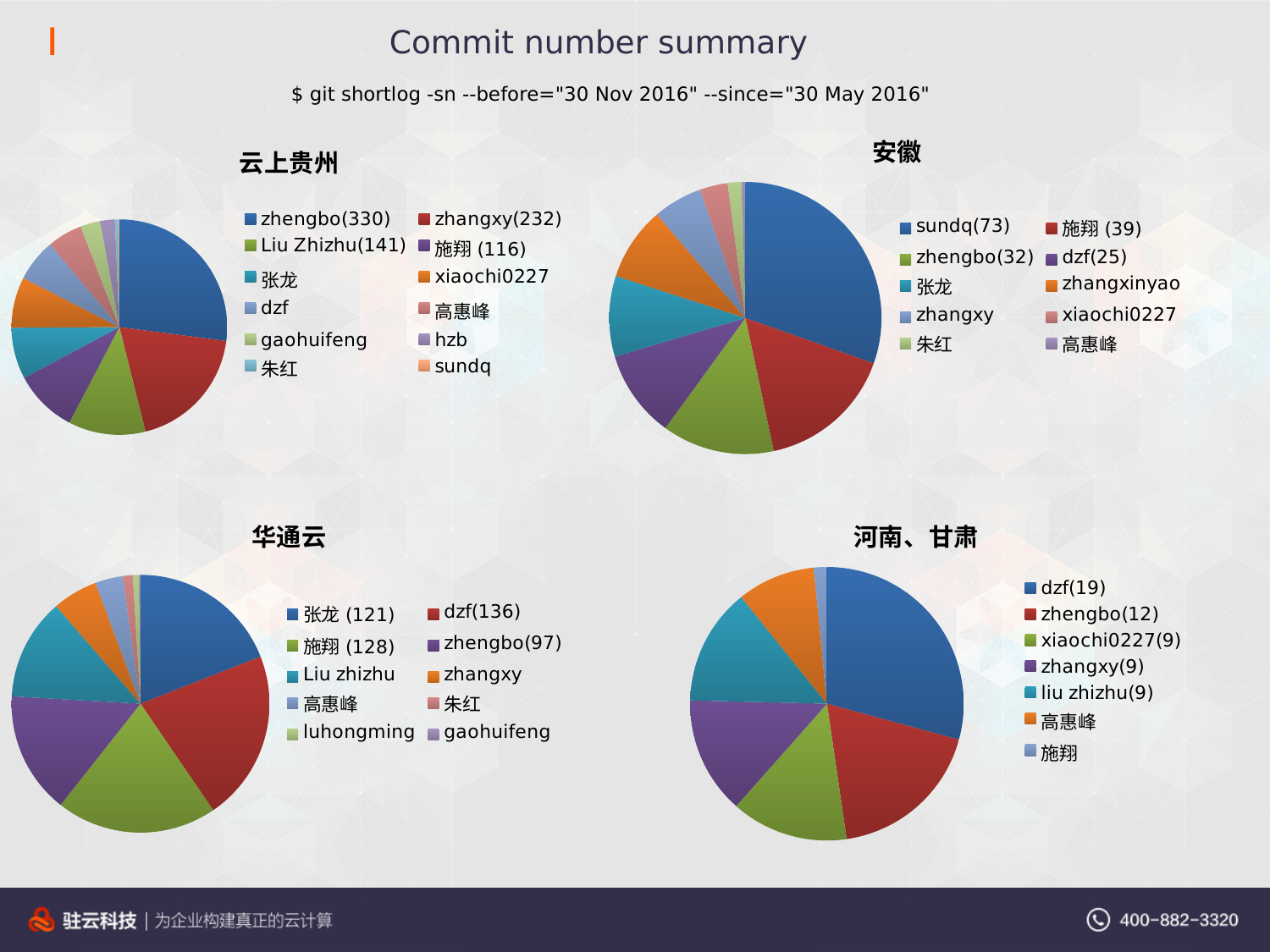

Commit number summary

$ git shortlog -sn --before="30 Nov 2016" --since="30 May 2016"

### Chart:

| Category | 安徽 |
|---|---|
| sundq(73) | 73.0 |
| 施翔(39) | 39.0 |
| zhengbo(32) | 32.0 |
| dzf(25) | 25.0 |
| 张龙 | 23.0 |
| zhangxinyao | 21.0 |
| zhangxy | 14.0 |
| xiaochi0227 | 8.0 |
| 朱红 | 4.0 |
| 高惠峰 | 1.0 |

### Chart:

| Category | 云上贵州 |
|---|---|
| zhengbo(330) | 330.0 |
| zhangxy(232) | 232.0 |
| Liu Zhizhu(141) | 141.0 |
| 施翔(116) | 116.0 |
| 张龙 | 94.0 |
| xiaochi0227 | 93.0 |
| dzf | 78.0 |
| 高惠峰 | 64.0 |
| gaohuifeng | 36.0 |
| hzb | 27.0 |
| 朱红 | 7.0 |
| sundq | 1.0 |

### Chart:

| Category | 华通云 |
|---|---|
| 张龙(121) | 121.0 |
| dzf(136) | 136.0 |
| 施翔(128) | 128.0 |
| zhengbo(97) | 97.0 |
| Liu zhizhu | 81.0 |
| zhangxy | 36.0 |
| 高惠峰 | 22.0 |
| 朱红 | 8.0 |
| luhongming | 5.0 |
| gaohuifeng | 1.0 |

### Chart:

| Category | 河南、甘肃 |
|---|---|
| dzf(19) | 19.0 |
| zhengbo(12) | 12.0 |
| xiaochi0227(9) | 9.0 |
| zhangxy(9) | 9.0 |
| liu zhizhu(9) | 9.0 |
| 高惠峰 | 6.0 |
| 施翔 | 1.0 |